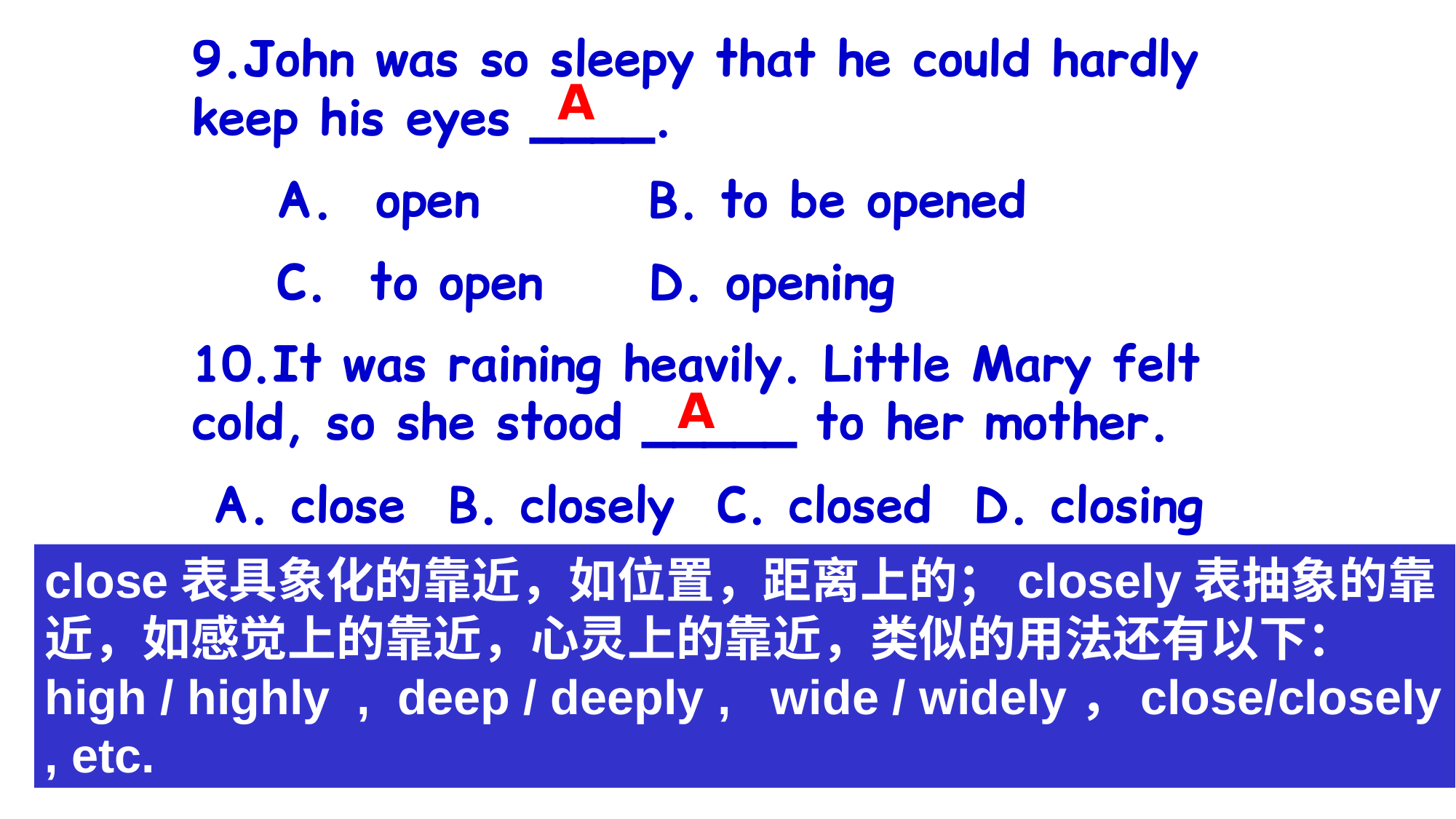

9.John was so sleepy that he could hardly keep his eyes ____.
    A.  open        B. to be opened
    C.  to open     D. opening
A
10.It was raining heavily. Little Mary felt cold, so she stood _____ to her mother.
 A. close  B. closely  C. closed  D. closing
A
close表具象化的靠近，如位置，距离上的；closely表抽象的靠近，如感觉上的靠近，心灵上的靠近，类似的用法还有以下：high / highly  ,  deep / deeply ,   wide / widely，close/closely , etc.